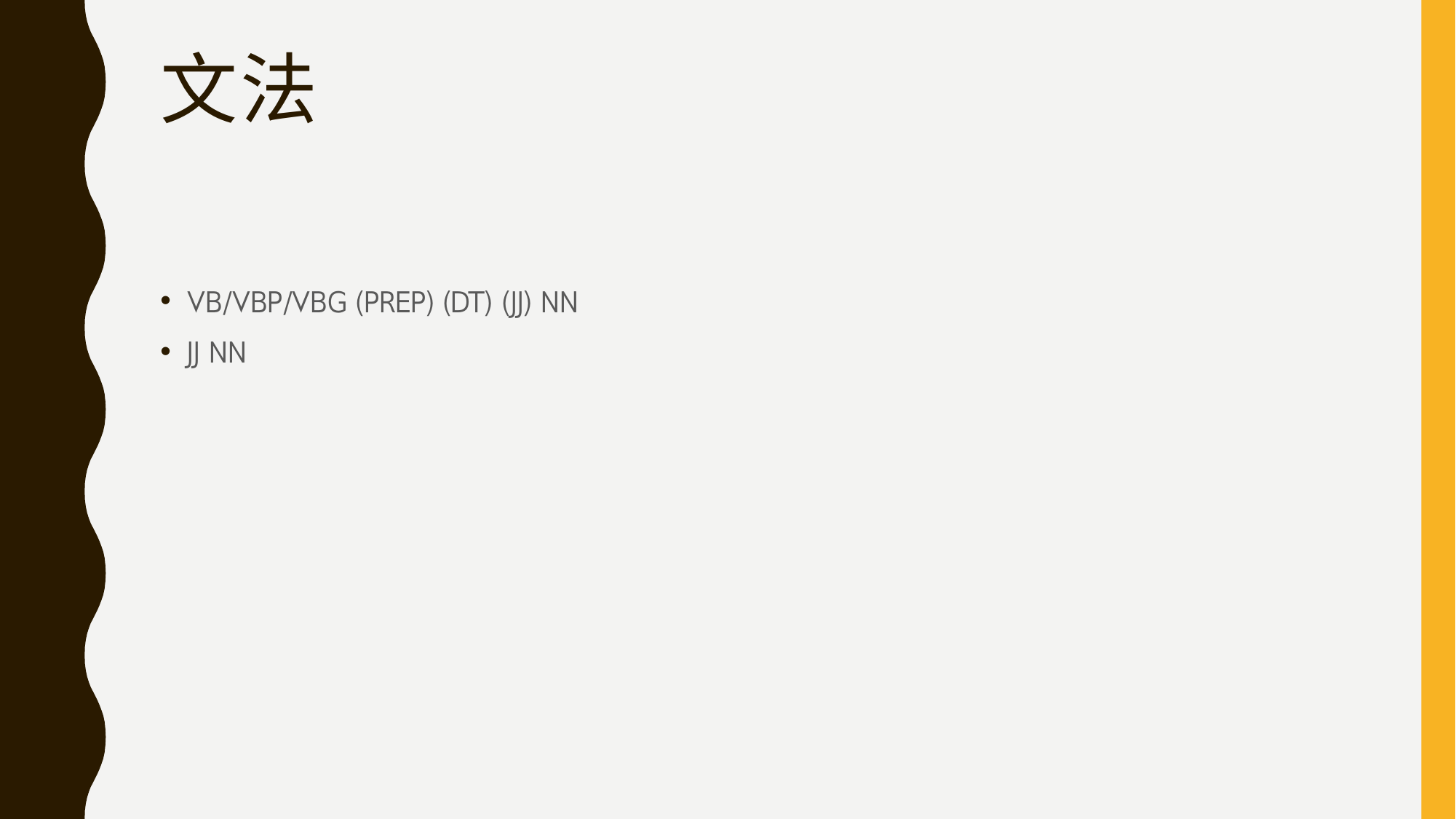

# 文法
VB/VBP/VBG (PREP) (DT) (JJ) NN
JJ NN